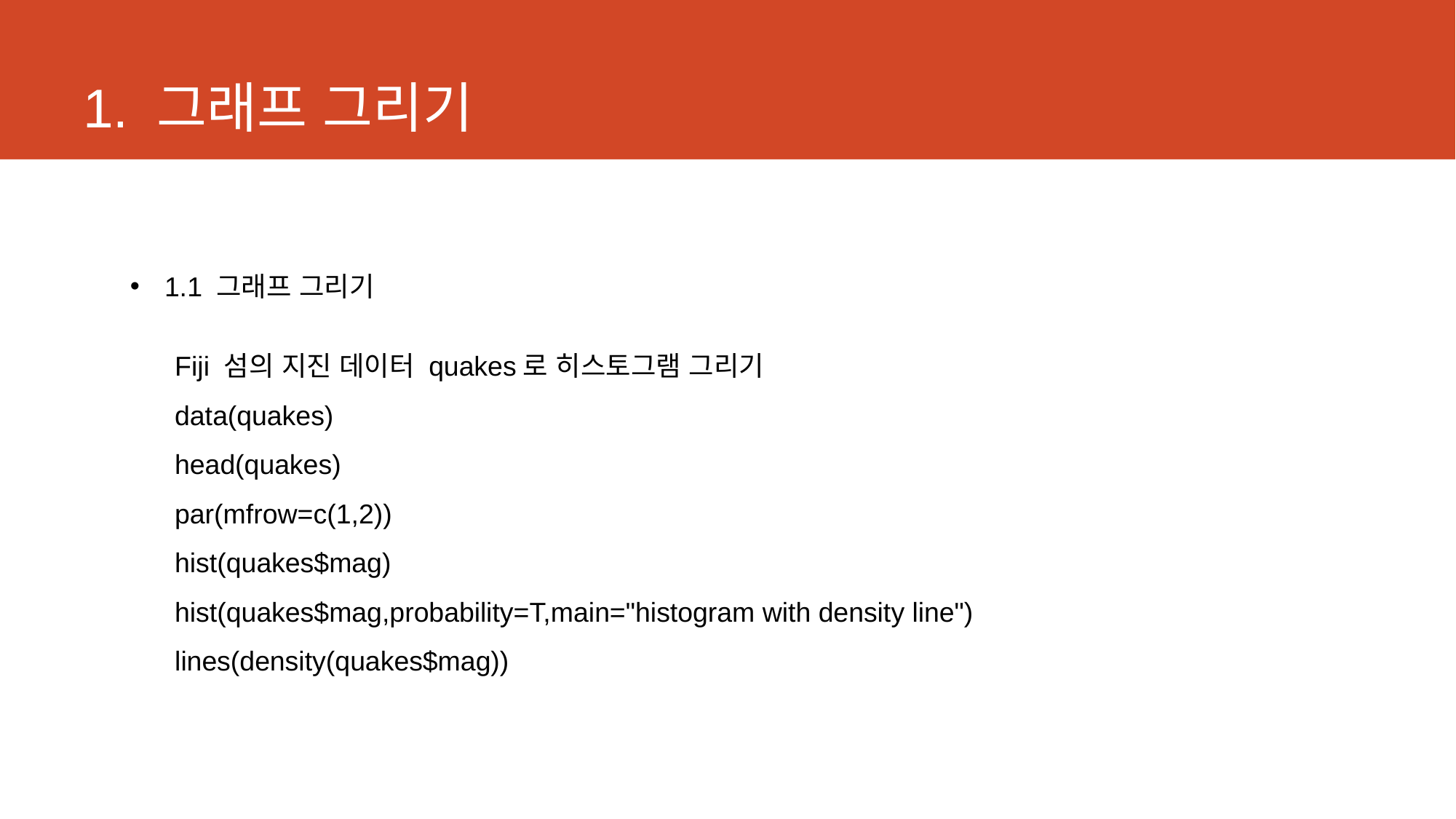

# 1. 그래프 그리기
1.1 그래프 그리기
Fiji 섬의 지진 데이터 quakes로 히스토그램 그리기
data(quakes)
head(quakes)
par(mfrow=c(1,2))
hist(quakes$mag)
hist(quakes$mag,probability=T,main="histogram with density line")
lines(density(quakes$mag))